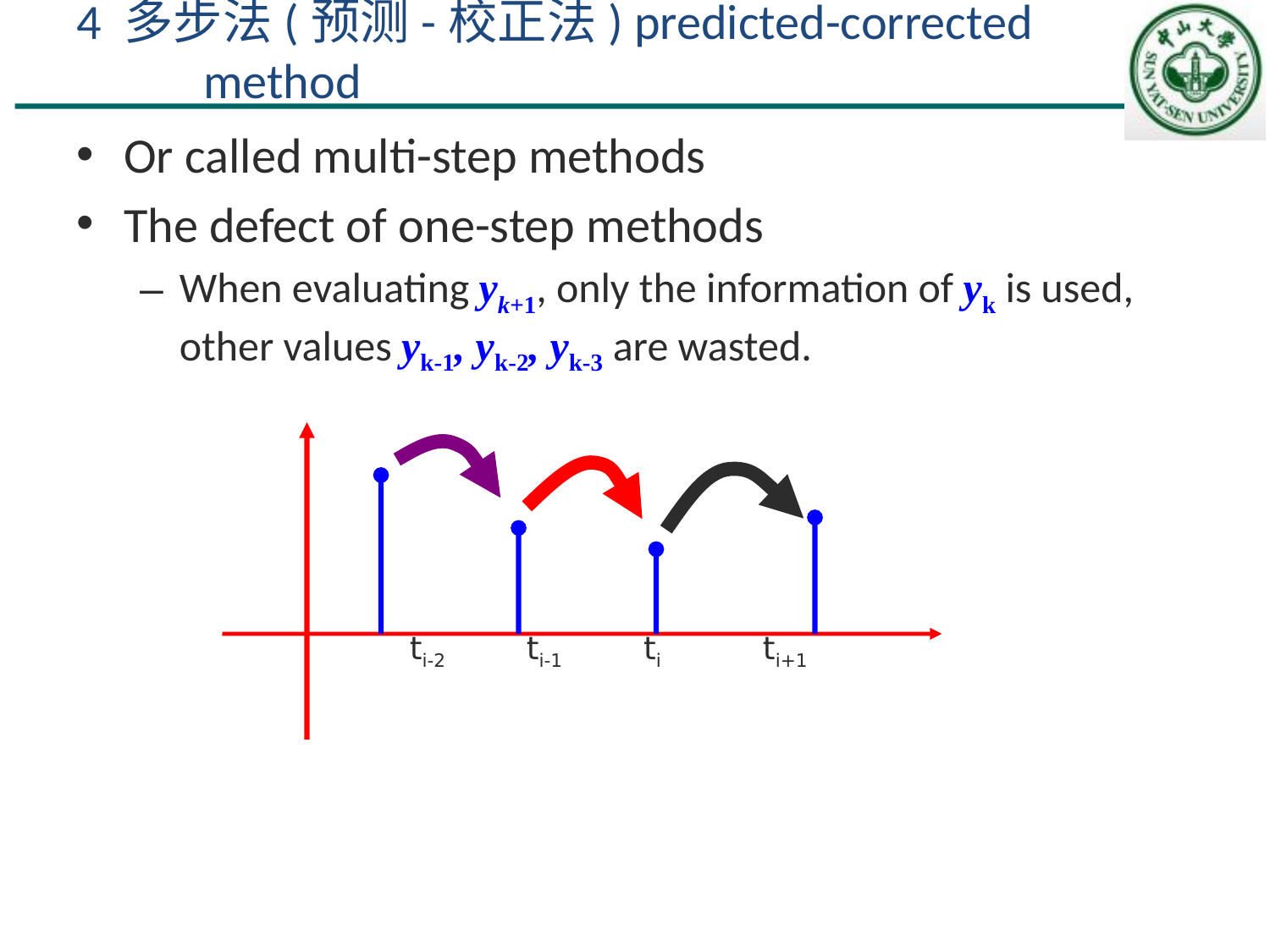

# 4 多步法(预测-校正法) predicted-corrected method
Or called multi-step methods
The defect of one-step methods
When evaluating yk+1, only the information of yk is used, other values yk-1, yk-2, yk-3 are wasted.

ti-2        ti-1        ti          ti+1